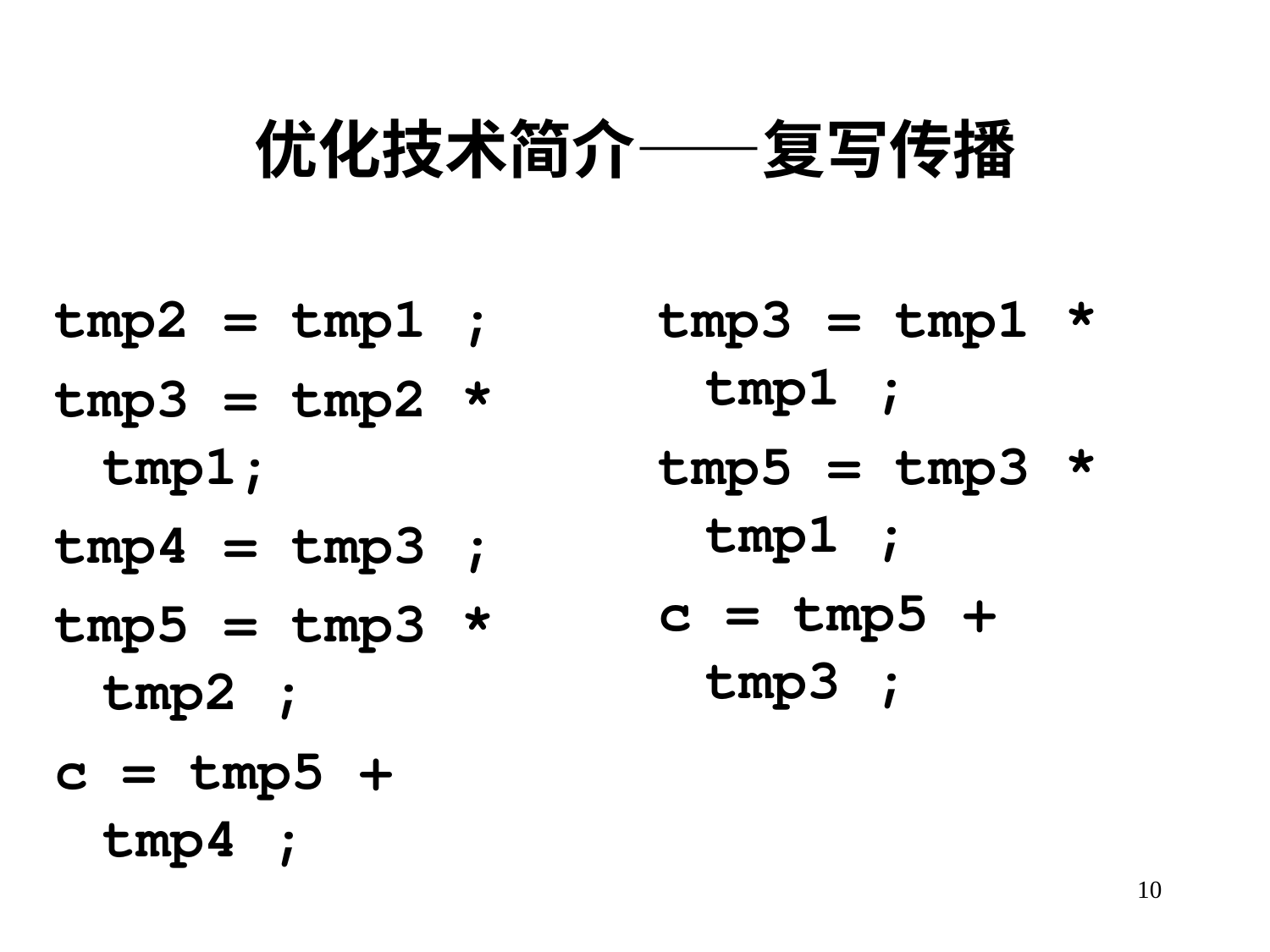

# 优化技术简介——复写传播
tmp2 = tmp1 ;
tmp3 = tmp2 * tmp1;
tmp4 = tmp3 ;
tmp5 = tmp3 * tmp2 ;
c = tmp5 + tmp4 ;

tmp3 = tmp1 * tmp1 ;
tmp5 = tmp3 * tmp1 ;
c = tmp5 + tmp3 ;

10